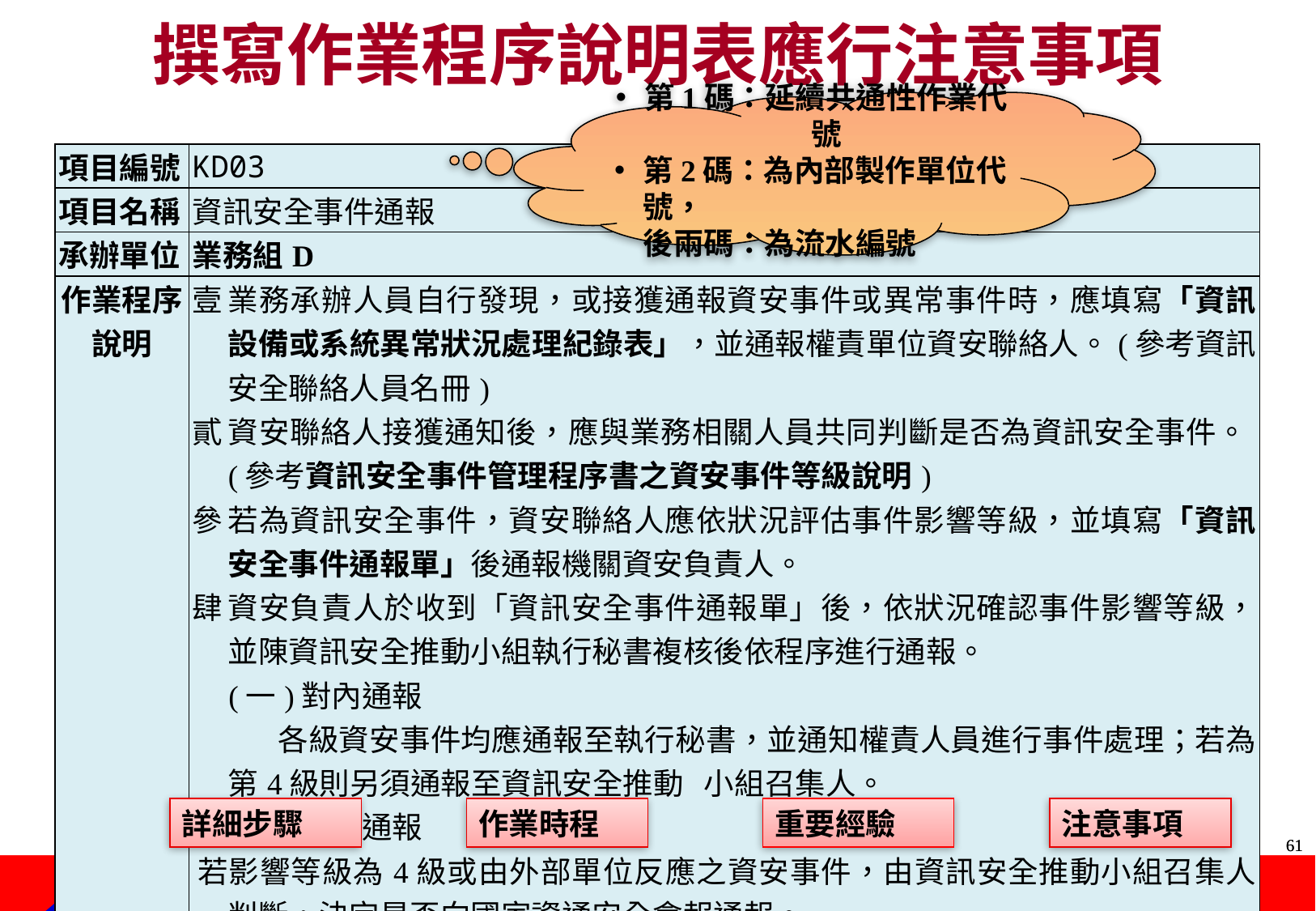

撰寫作業程序說明表應行注意事項
第1碼：延續共通性作業代號
第2碼：為內部製作單位代號，
後兩碼：為流水編號
| 項目編號 | KD03 |
| --- | --- |
| 項目名稱 | 資訊安全事件通報 |
| 承辦單位 | 業務組D |
| 作業程序說明 | 業務承辦人員自行發現，或接獲通報資安事件或異常事件時，應填寫「資訊設備或系統異常狀況處理紀錄表」，並通報權責單位資安聯絡人。(參考資訊安全聯絡人員名冊) 資安聯絡人接獲通知後，應與業務相關人員共同判斷是否為資訊安全事件。(參考資訊安全事件管理程序書之資安事件等級說明) 若為資訊安全事件，資安聯絡人應依狀況評估事件影響等級，並填寫「資訊安全事件通報單」後通報機關資安負責人。 資安負責人於收到「資訊安全事件通報單」後，依狀況確認事件影響等級，並陳資訊安全推動小組執行秘書複核後依程序進行通報。 (一)對內通報 各級資安事件均應通報至執行秘書，並通知權責人員進行事件處理；若為第4級則另須通報至資訊安全推動 小組召集人。 (二)對外通報 若影響等級為4級或由外部單位反應之資安事件，由資訊安全推動小組召集人判斷，決定是否向國家資通安全會報通報。 |
詳細步驟
作業時程
重要經驗
注意事項
61
61